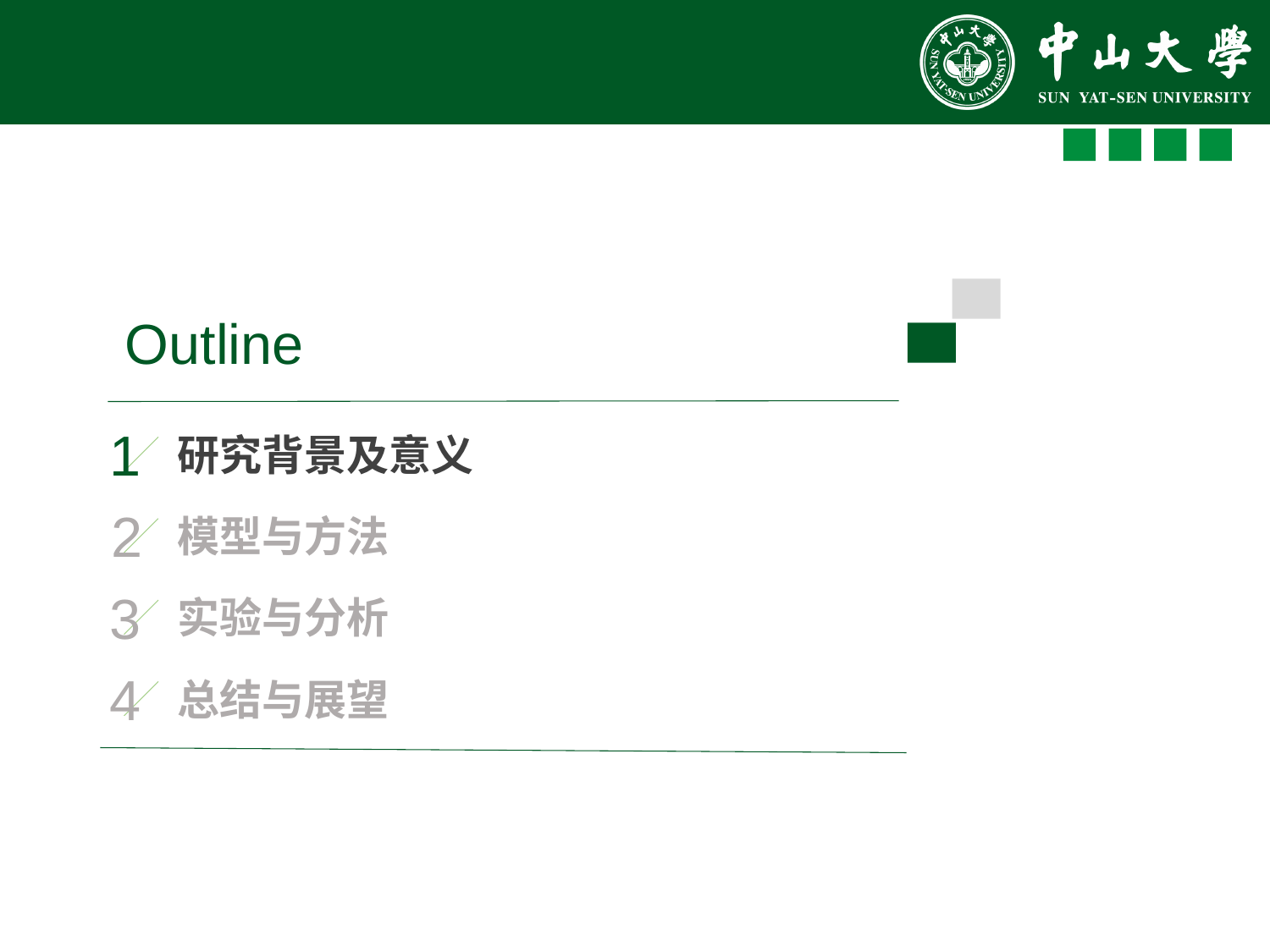

Outline

1
研究背景及意义
2
模型与方法
3
实验与分析
4
总结与展望